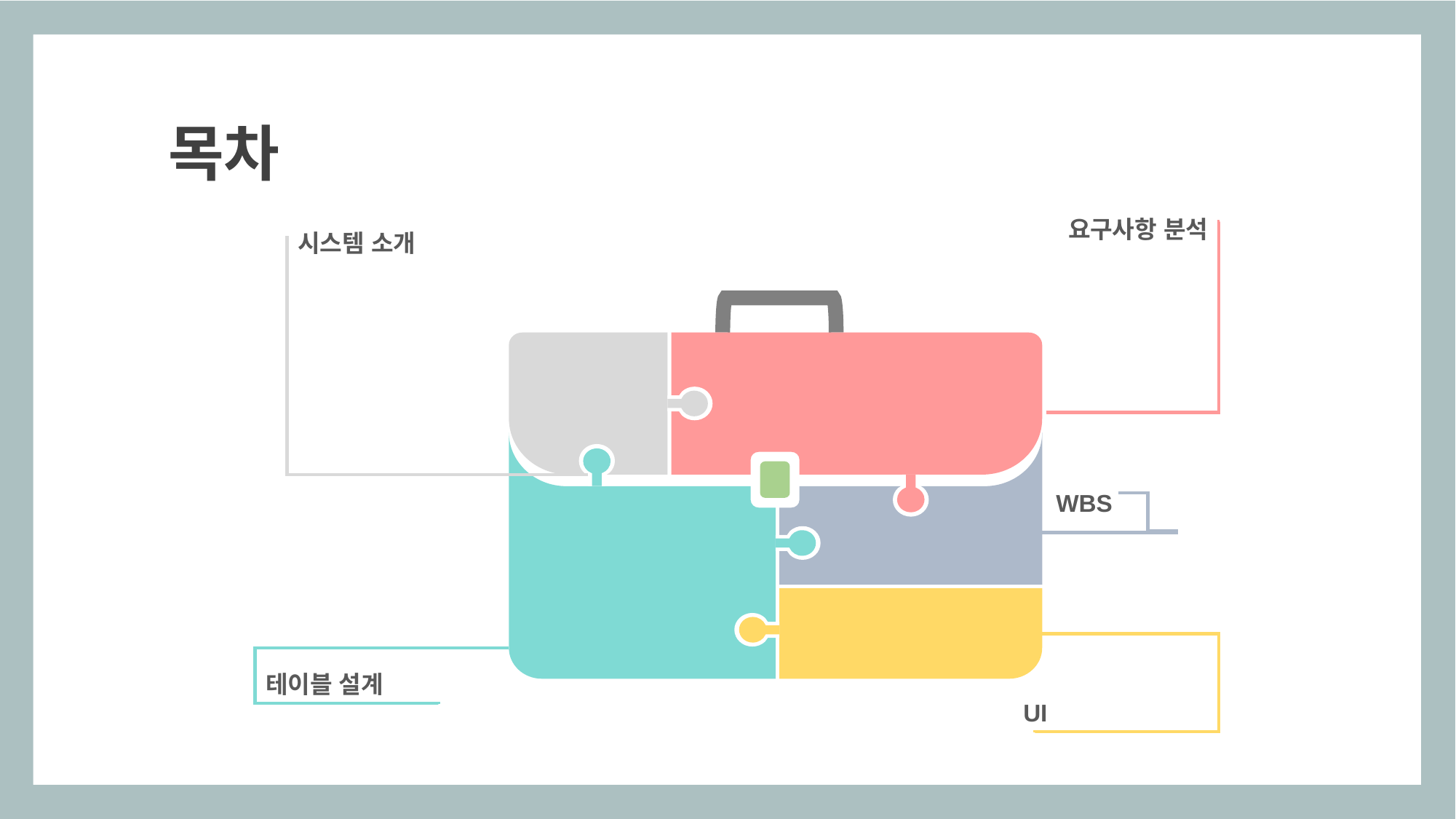

목차
요구사항 분석
시스템 소개

테이블 설계
UI
WBS